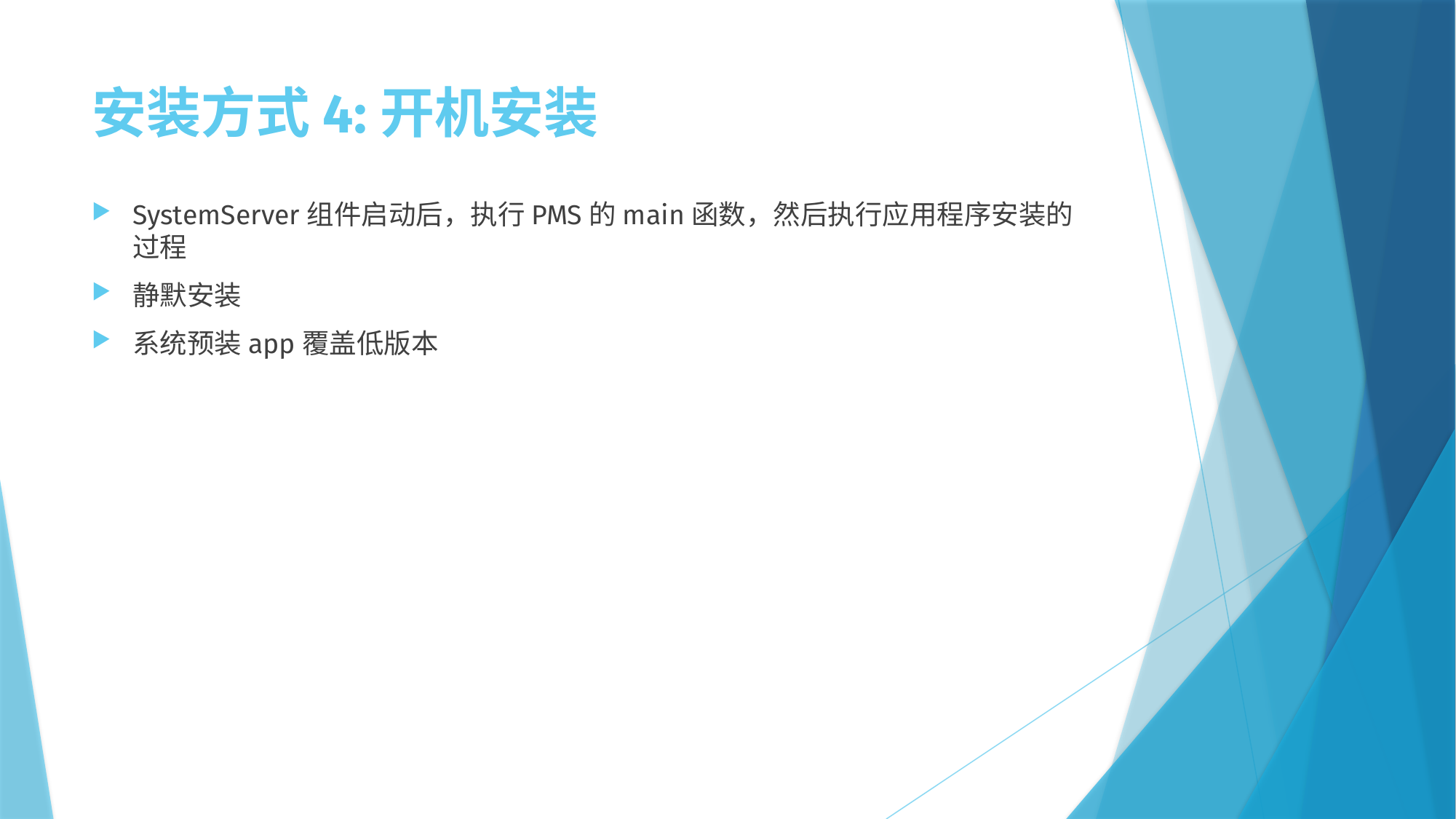

# 安装方式4:开机安装
SystemServer组件启动后，执行PMS的main函数，然后执行应用程序安装的过程
静默安装
系统预装app覆盖低版本